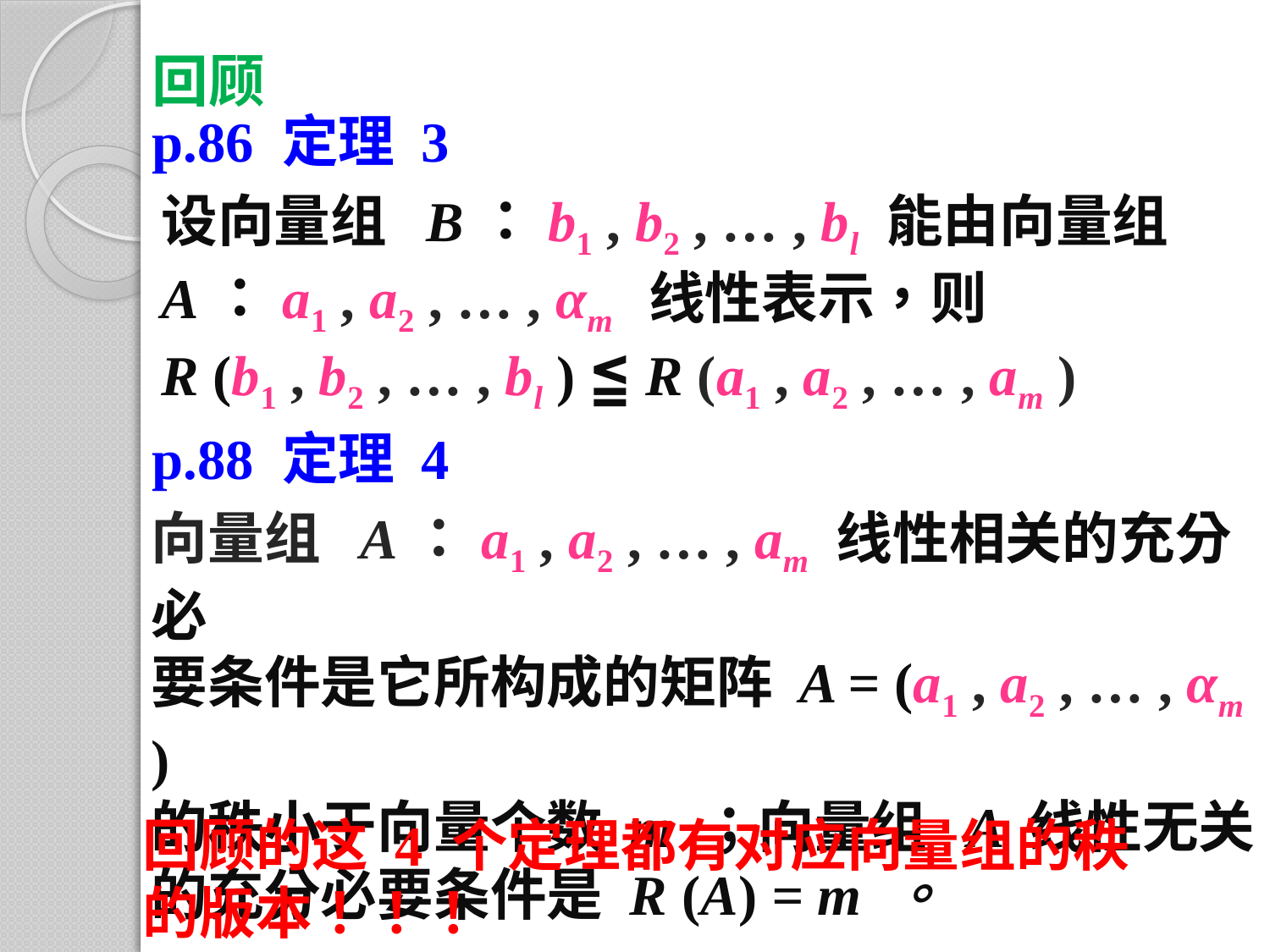

回顾
 p.86 定理 3
设向量组  B：b1 , b2 , … , bl 能由向量组
A：a1 , a2 , … , αm  线性表示，则
R (b1 , b2 , … , bl ) ≦ R (a1 , a2 , … , am )

 p.88 定理 4
向量组  A：a1 , a2 , … , am 线性相关的充分必
要条件是它所构成的矩阵 A = (a1 , a2 , … , αm )
的秩小于向量个数 m ；向量组  A 线性无关
的充分必要条件是 R (A) = m 。

回顾的这 4 个定理都有对应向量组的秩
的版本！！！